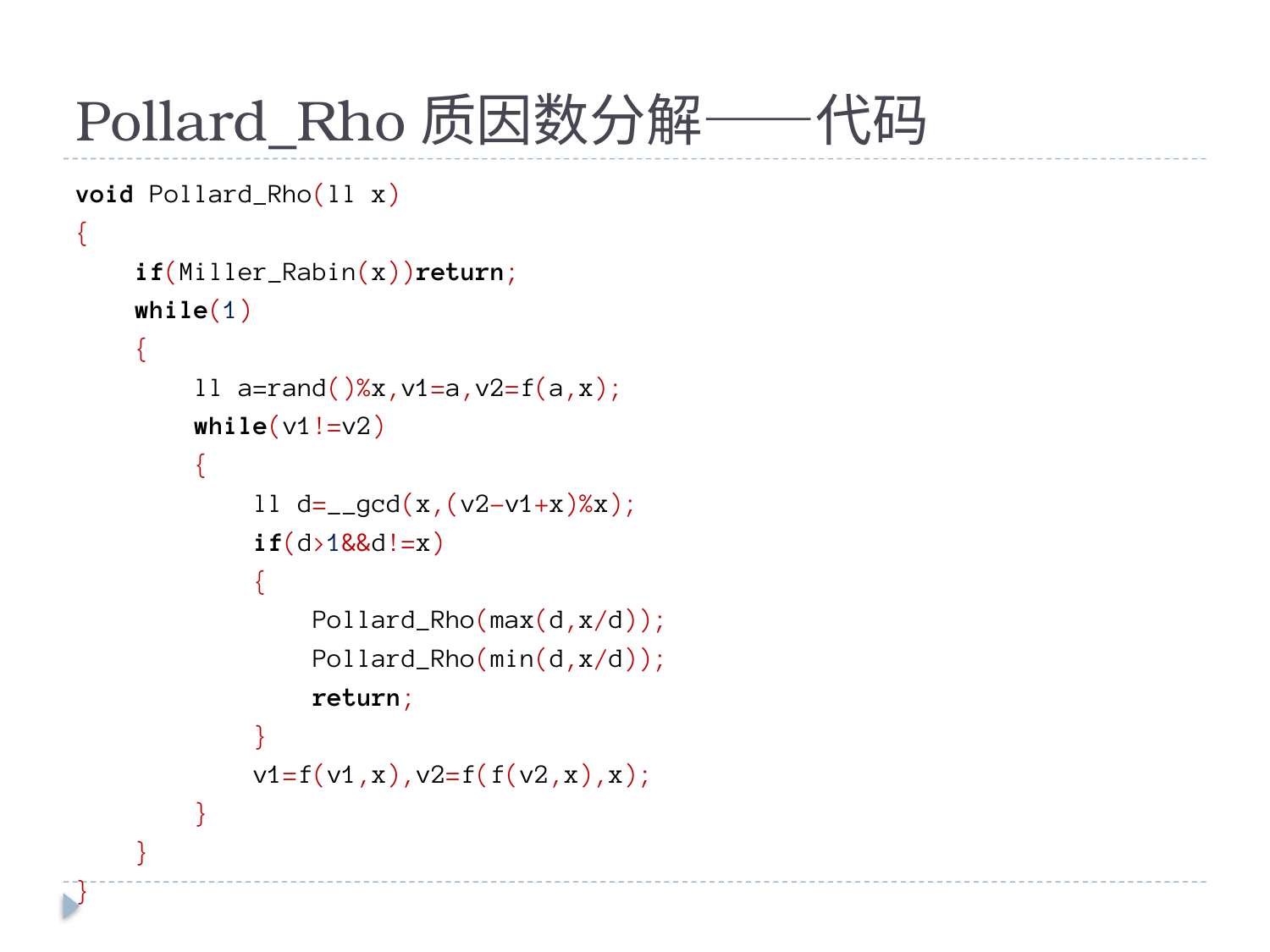

# Pollard_Rho质因数分解——代码
void Pollard_Rho(ll x)
{
    if(Miller_Rabin(x))return;
    while(1)
    {
        ll a=rand()%x,v1=a,v2=f(a,x);
        while(v1!=v2)
        {
            ll d=__gcd(x,(v2-v1+x)%x);
            if(d>1&&d!=x)
            {
                Pollard_Rho(max(d,x/d));
                Pollard_Rho(min(d,x/d));
                return;
            }
            v1=f(v1,x),v2=f(f(v2,x),x);
        }
    }
}